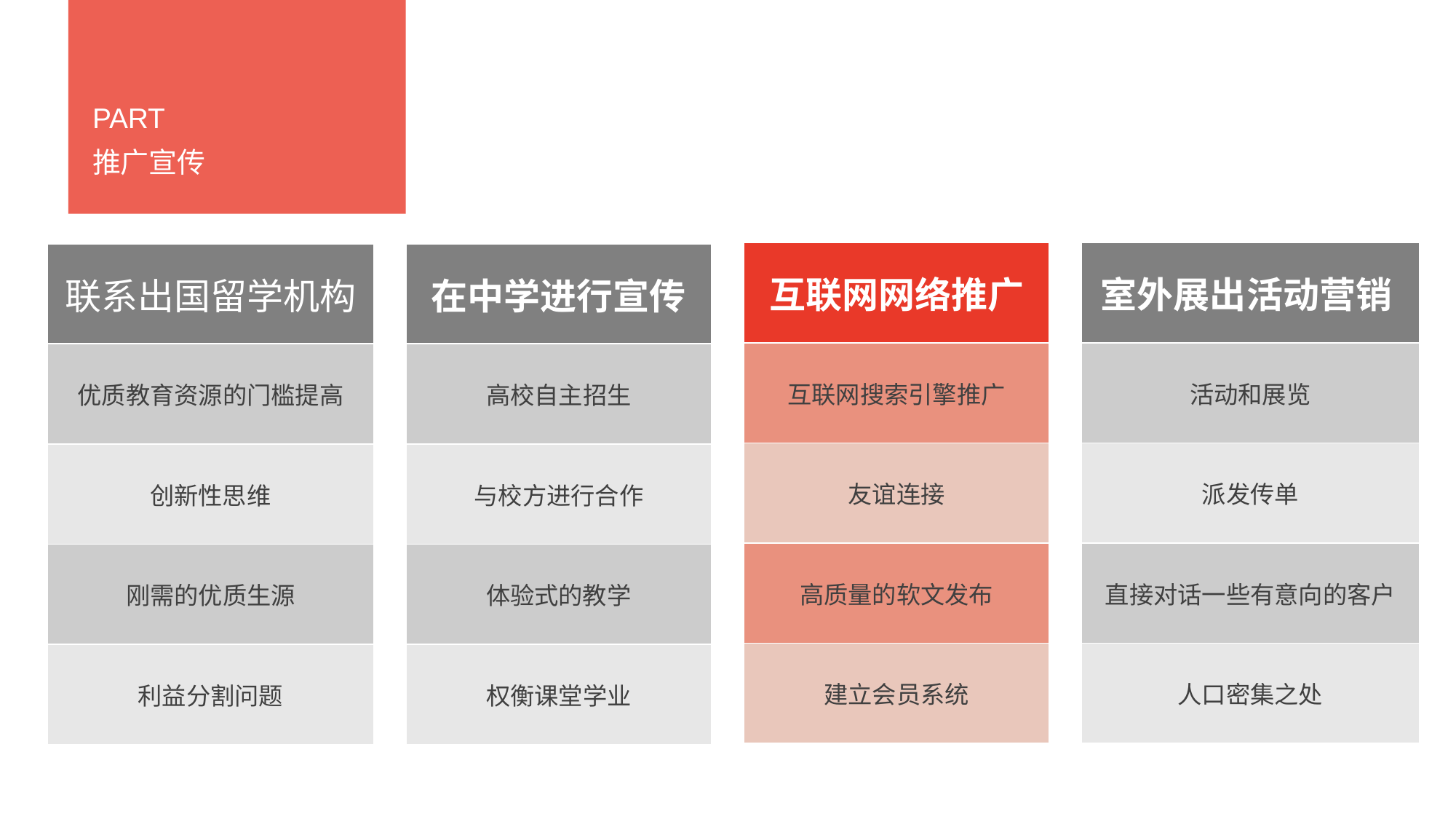

PART
推广宣传
| 互联网网络推广 |
| --- |
| 互联网搜索引擎推广 |
| 友谊连接 |
| 高质量的软文发布 |
| 建立会员系统 |
| 室外展出活动营销 |
| --- |
| 活动和展览 |
| 派发传单 |
| 直接对话一些有意向的客户 |
| 人口密集之处 |
| 联系出国留学机构 |
| --- |
| 优质教育资源的门槛提高 |
| 创新性思维 |
| 刚需的优质生源 |
| 利益分割问题 |
| 在中学进行宣传 |
| --- |
| 高校自主招生 |
| 与校方进行合作 |
| 体验式的教学 |
| 权衡课堂学业 |